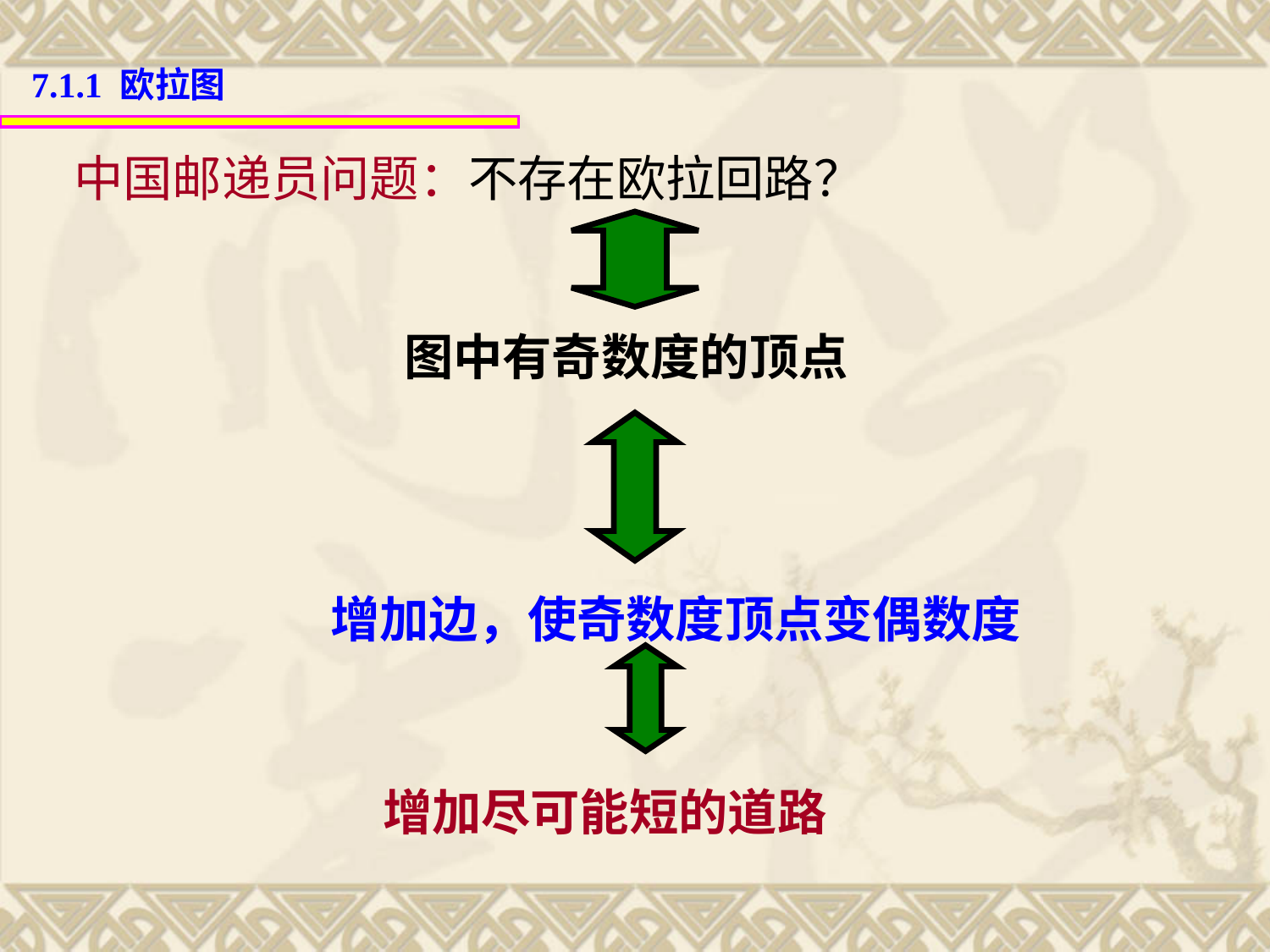

7.1.1 欧拉图

中国邮递员问题：不存在欧拉回路？

图中有奇数度的顶点

增加边，使奇数度顶点变偶数度

增加尽可能短的道路